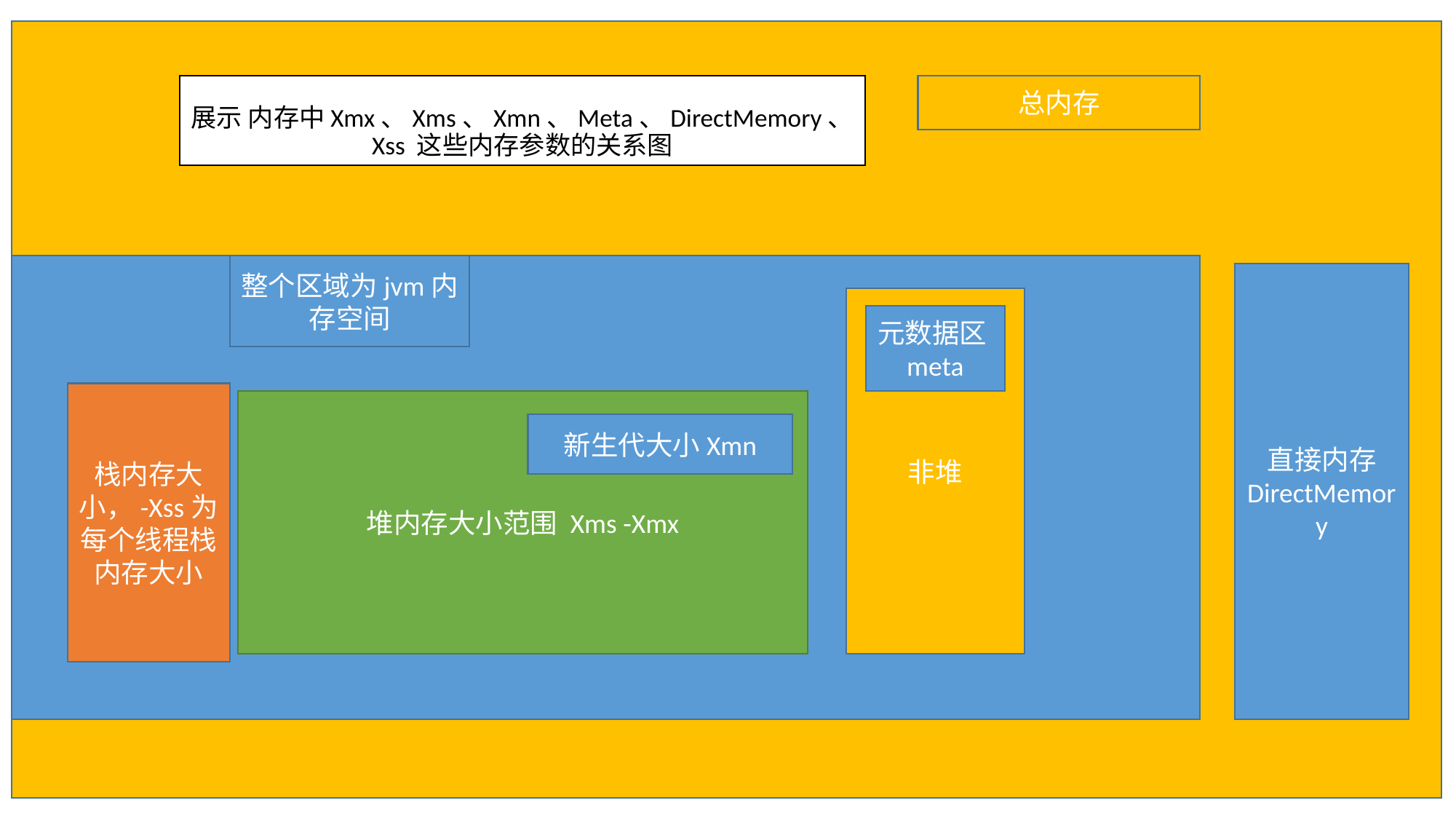

# 展示 内存中Xmx、Xms、Xmn、Meta、DirectMemory、Xss 这些内存参数的关系图
总内存

整个区域为jvm内存空间
直接内存
DirectMemory
非堆
元数据区meta
栈内存大小，-Xss为每个线程栈内存大小
堆内存大小范围 Xms -Xmx
新生代大小Xmn